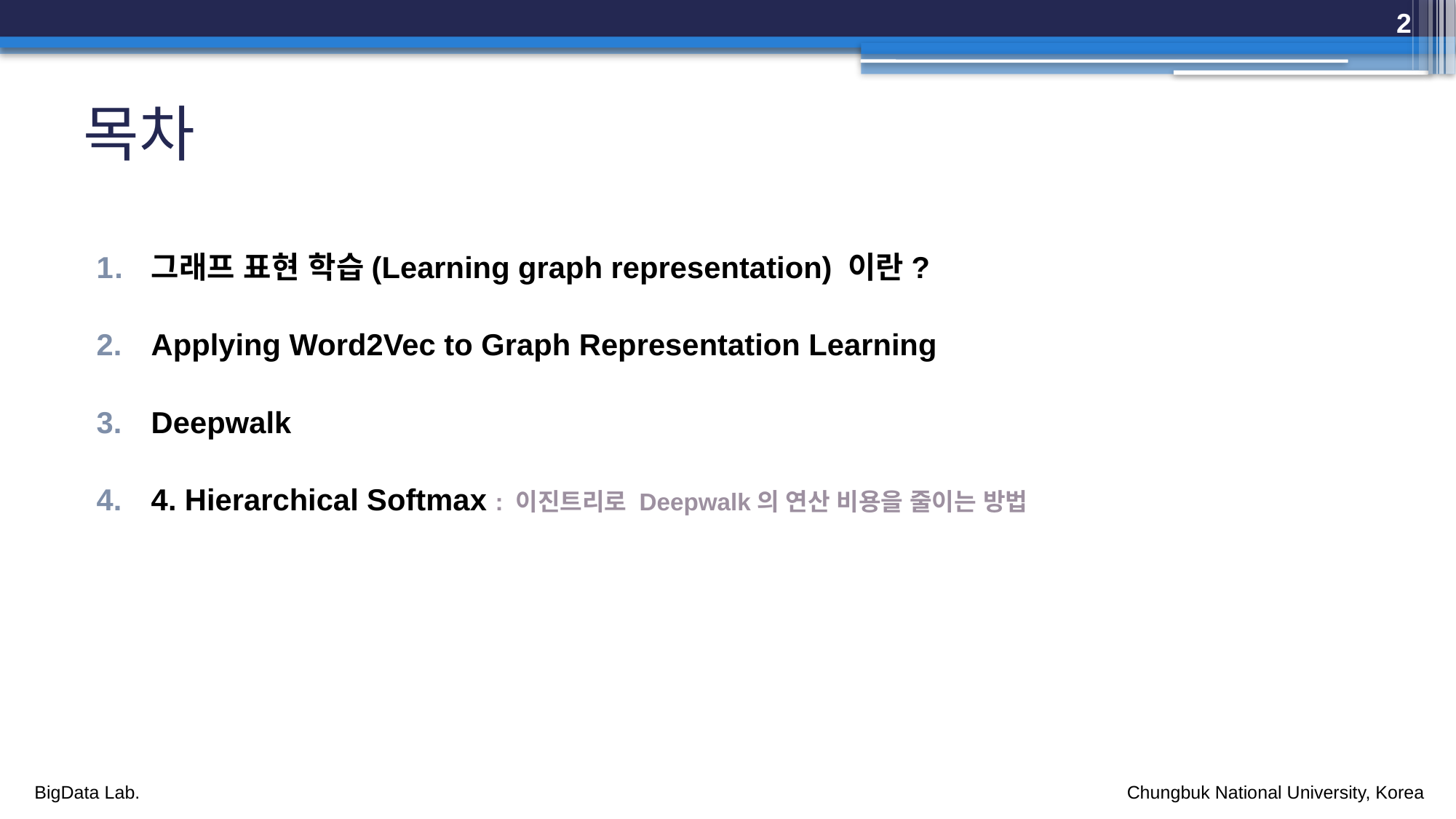

2
# 목차
그래프 표현 학습(Learning graph representation) 이란?
Applying Word2Vec to Graph Representation Learning
Deepwalk
4. Hierarchical Softmax : 이진트리로 Deepwalk의 연산 비용을 줄이는 방법